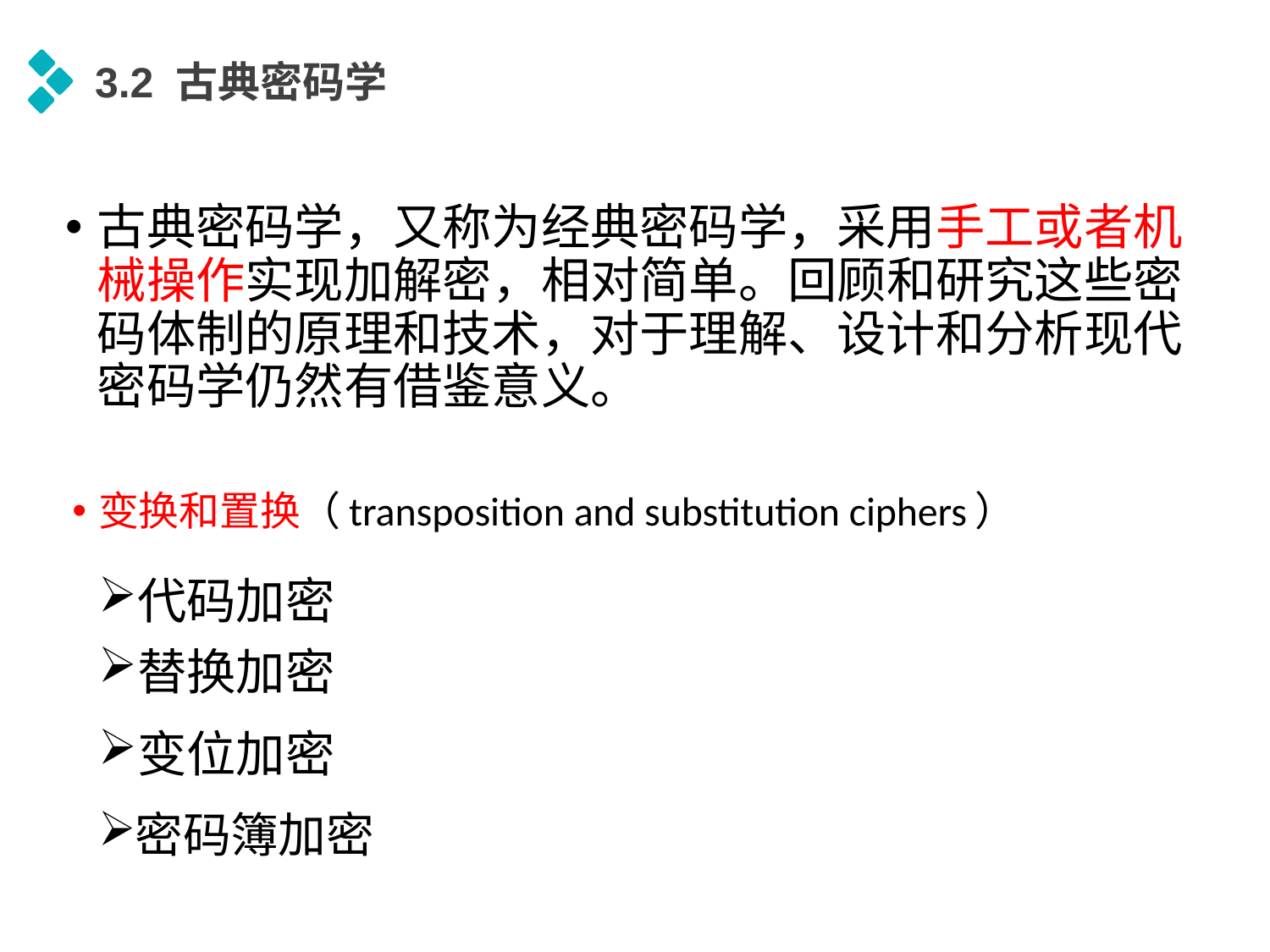

3.2 古典密码学

古典密码学，又称为经典密码学，采用手工或者机械操作实现加解密，相对简单。回顾和研究这些密码体制的原理和技术，对于理解、设计和分析现代密码学仍然有借鉴意义。
变换和置换（transposition and substitution ciphers）
代码加密
替换加密
变位加密
密码簿加密